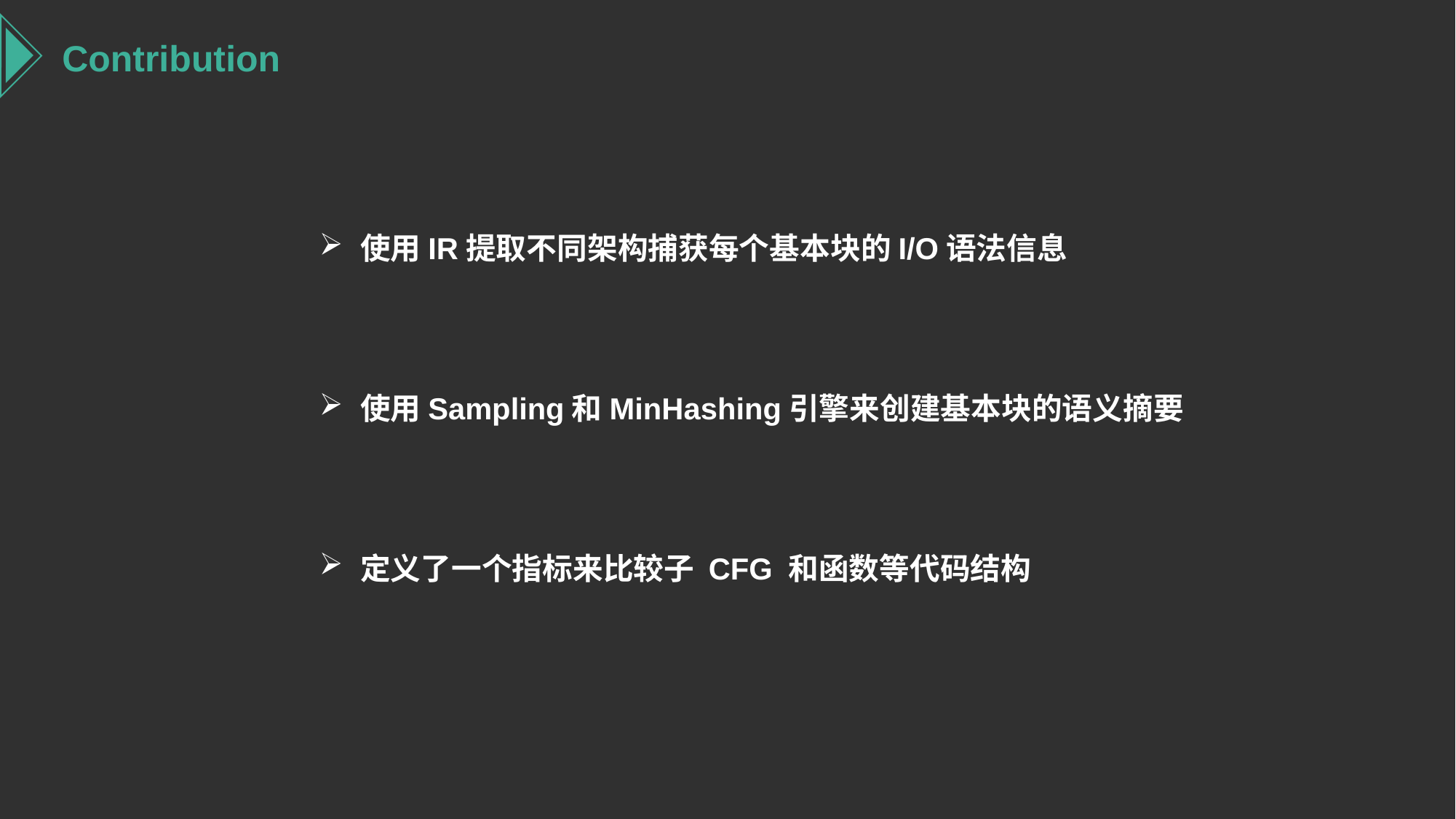

Contribution

使用IR提取不同架构捕获每个基本块的I/O语法信息

使用Sampling和MinHashing引擎来创建基本块的语义摘要

定义了一个指标来比较子 CFG 和函数等代码结构